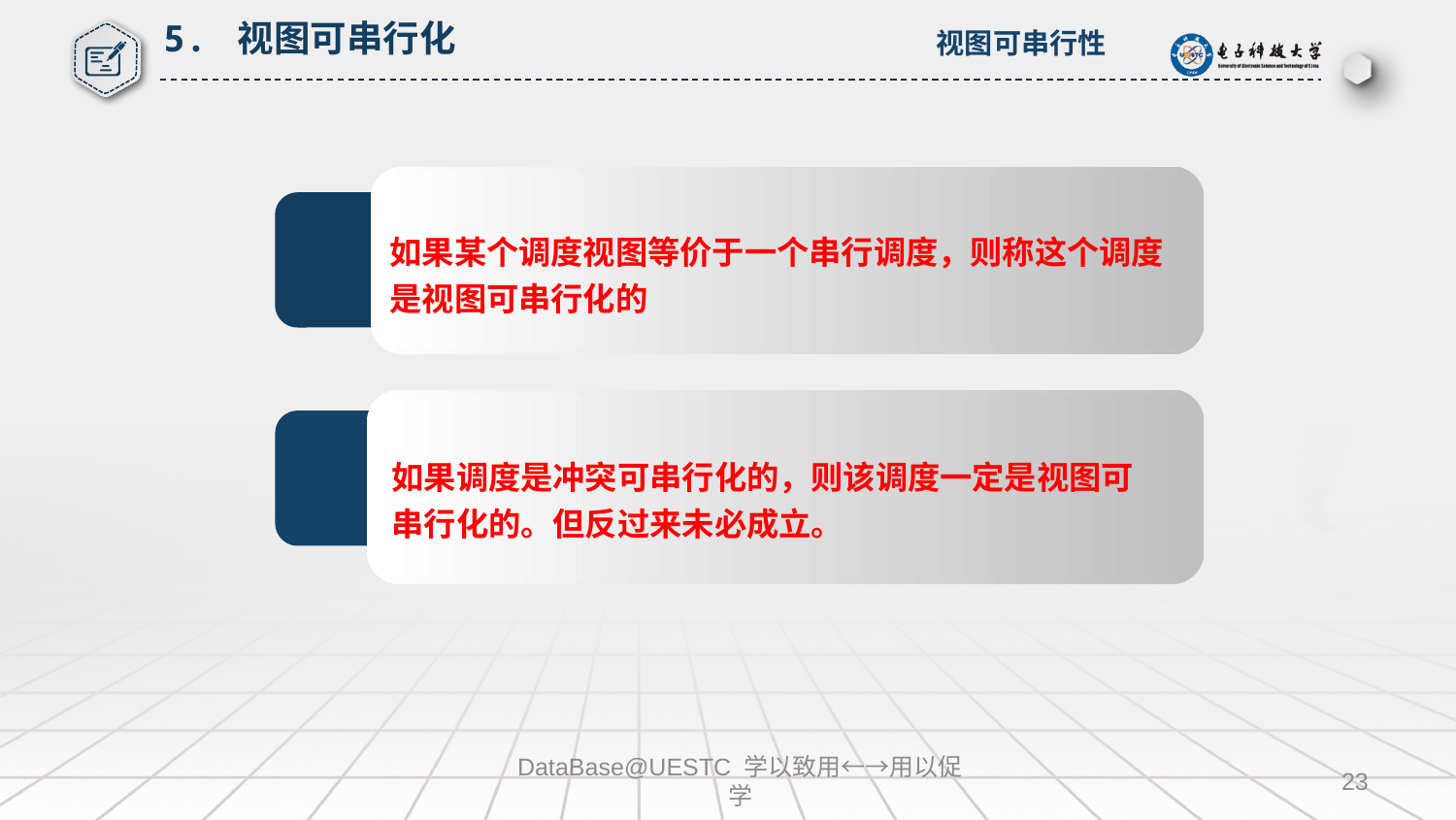

5. 视图可串行化
视图可串行性

如果某个调度视图等价于一个串行调度，则称这个调度是视图可串行化的

如果调度是冲突可串行化的，则该调度一定是视图可串行化的。但反过来未必成立。
DataBase@UESTC 学以致用←→用以促学
23